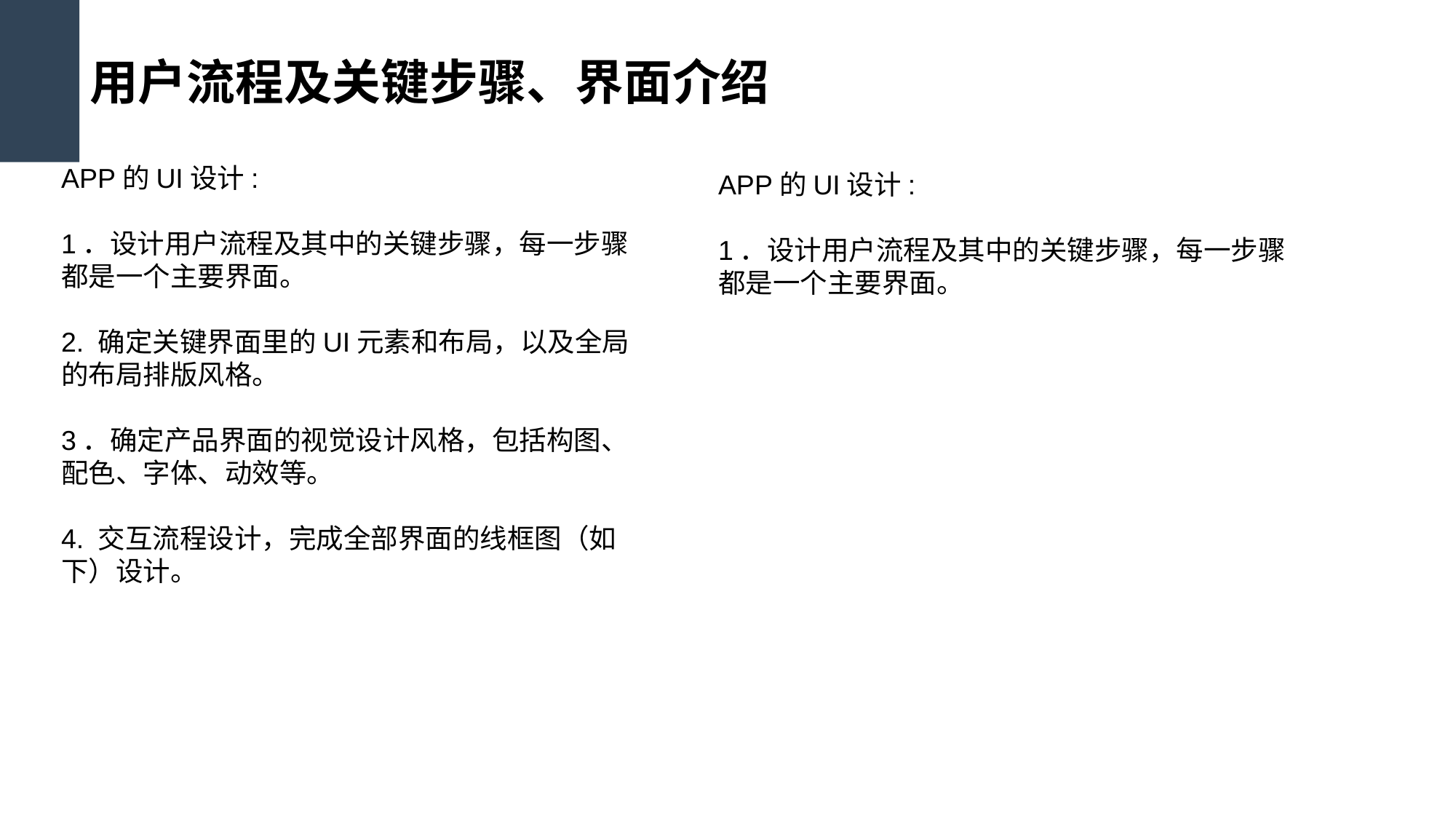

用户流程及关键步骤、界面介绍
APP的UI设计:

1．设计用户流程及其中的关键步骤，每一步骤都是一个主要界面。

2. 确定关键界面里的UI元素和布局，以及全局的布局排版风格。

3．确定产品界面的视觉设计风格，包括构图、配色、字体、动效等。

4. 交互流程设计，完成全部界面的线框图（如下）设计。

APP的UI设计:

1．设计用户流程及其中的关键步骤，每一步骤都是一个主要界面。